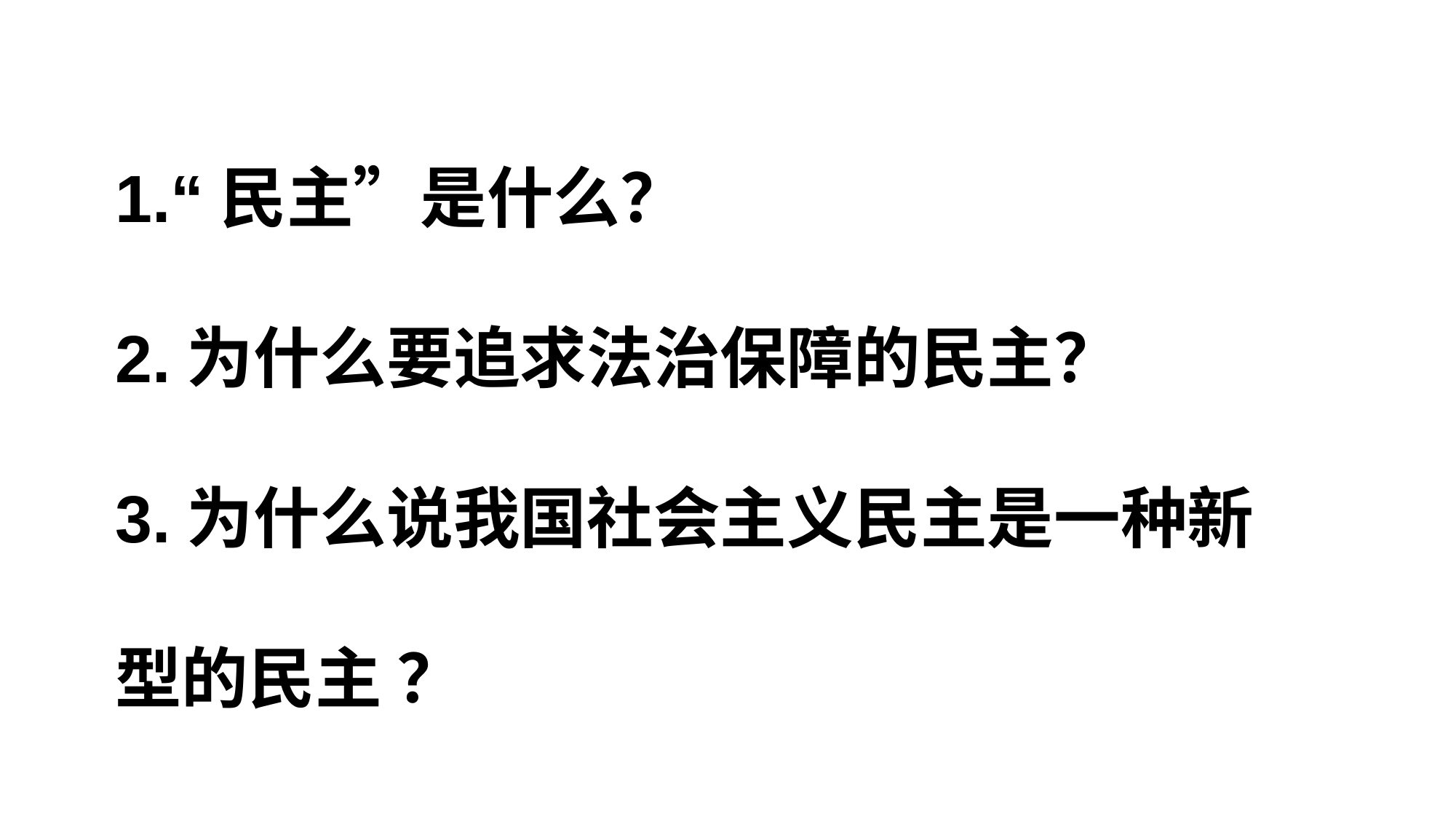

1.“民主”是什么？
2.为什么要追求法治保障的民主？
3.为什么说我国社会主义民主是一种新型的民主 ？